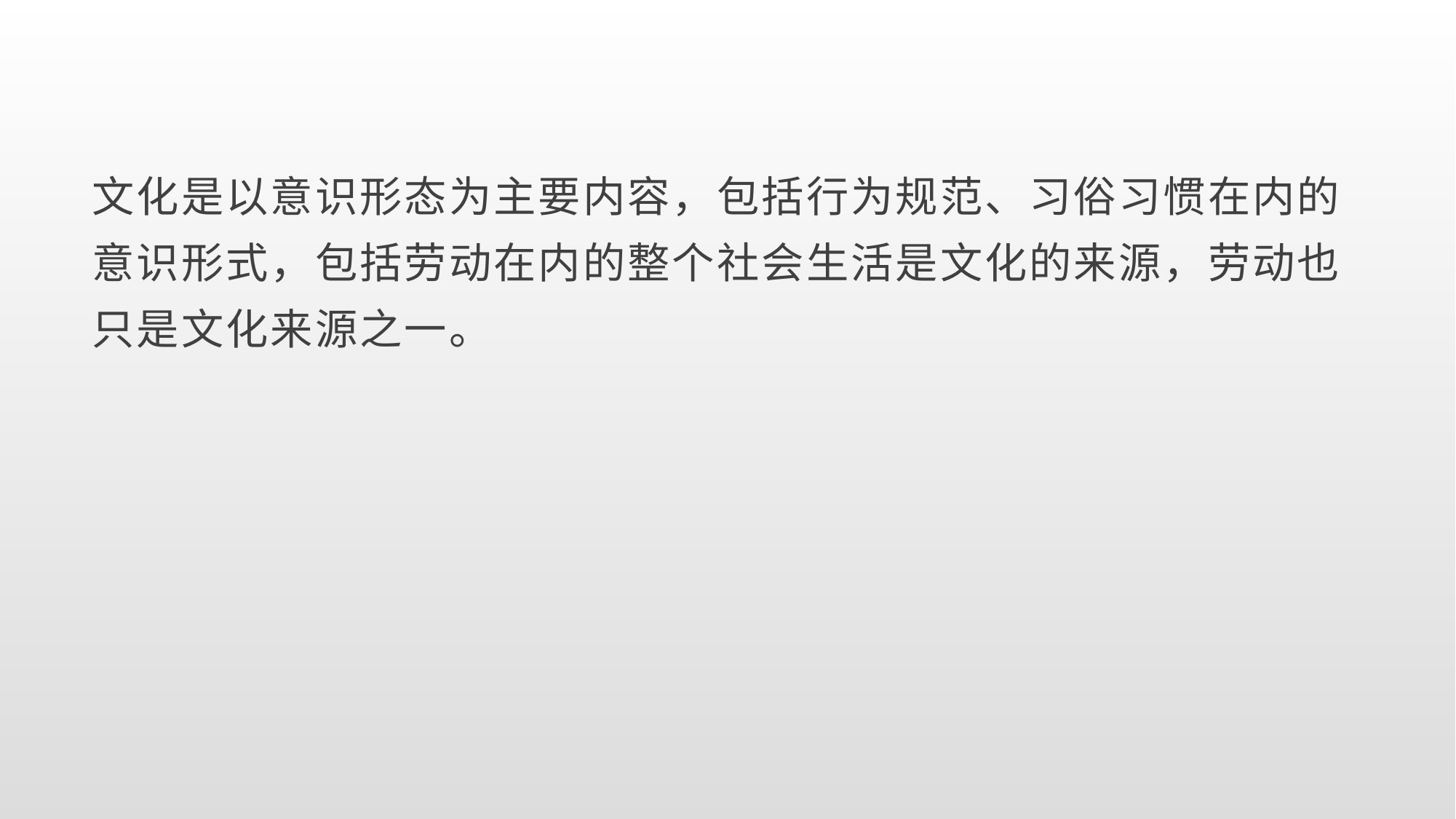

#
文化是以意识形态为主要内容，包括行为规范、习俗习惯在内的意识形式，包括劳动在内的整个社会生活是文化的来源，劳动也只是文化来源之一。